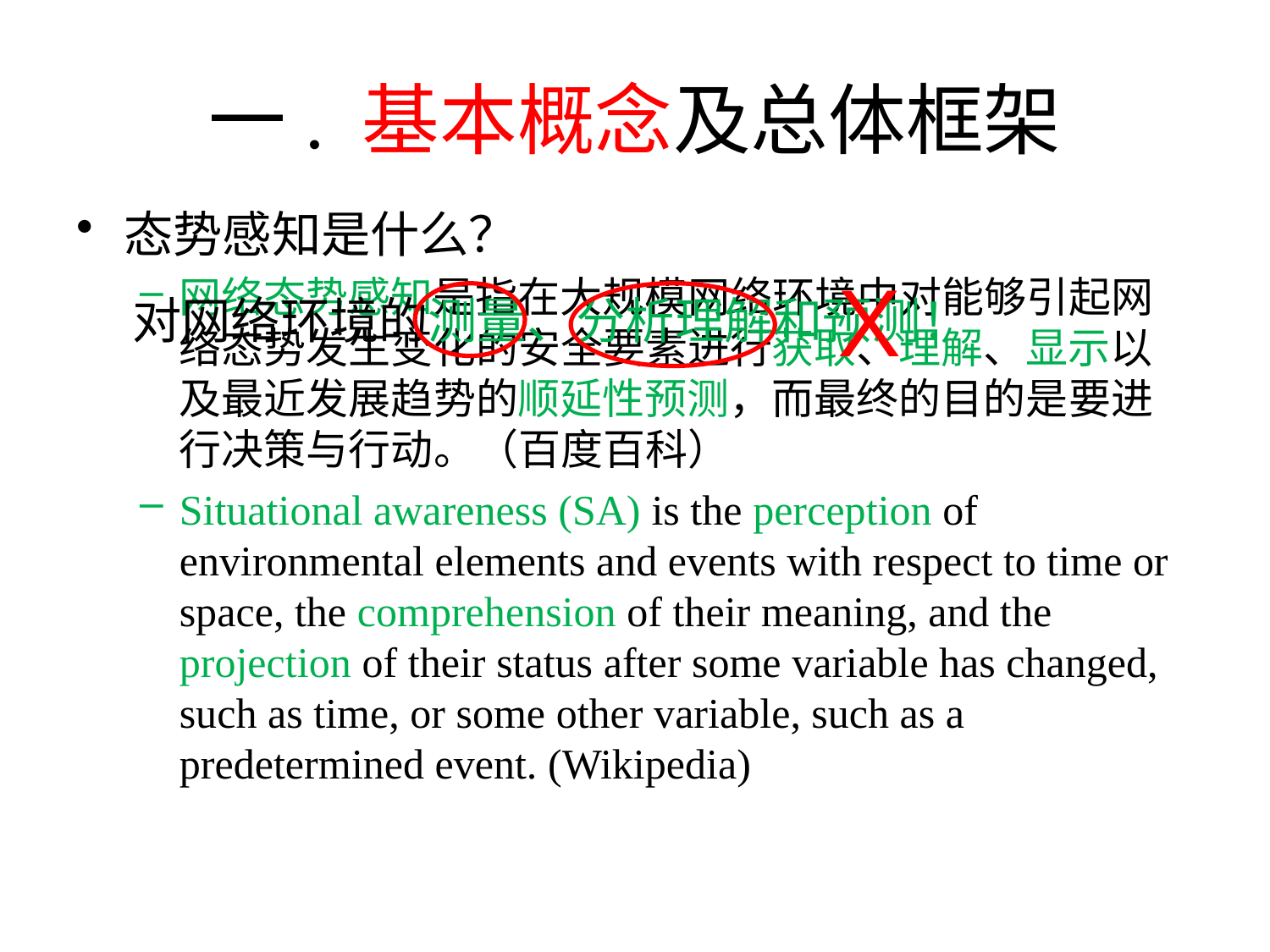

# 一. 基本概念及总体框架
态势感知是什么？
网络态势感知是指在大规模网络环境中对能够引起网络态势发生变化的安全要素进行获取、理解、显示以及最近发展趋势的顺延性预测，而最终的目的是要进行决策与行动。（百度百科）
Situational awareness (SA) is the perception of environmental elements and events with respect to time or space, the comprehension of their meaning, and the projection of their status after some variable has changed, such as time, or some other variable, such as a predetermined event. (Wikipedia)
X
对网络环境的测量、分析理解和预测！